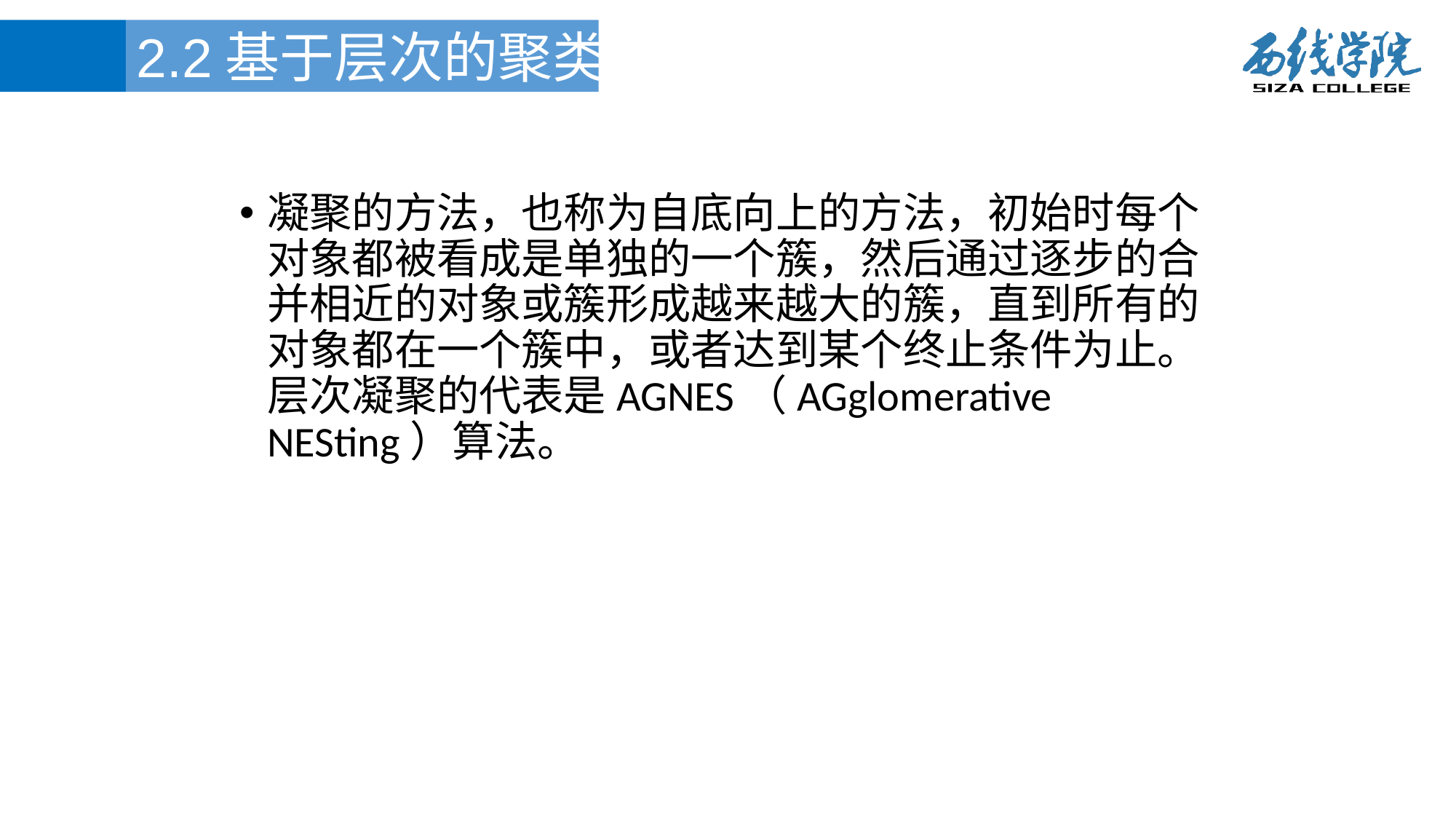

2.2基于层次的聚类方法
凝聚的方法，也称为自底向上的方法，初始时每个对象都被看成是单独的一个簇，然后通过逐步的合并相近的对象或簇形成越来越大的簇，直到所有的对象都在一个簇中，或者达到某个终止条件为止。层次凝聚的代表是AGNES（AGglomerative NESting）算法。